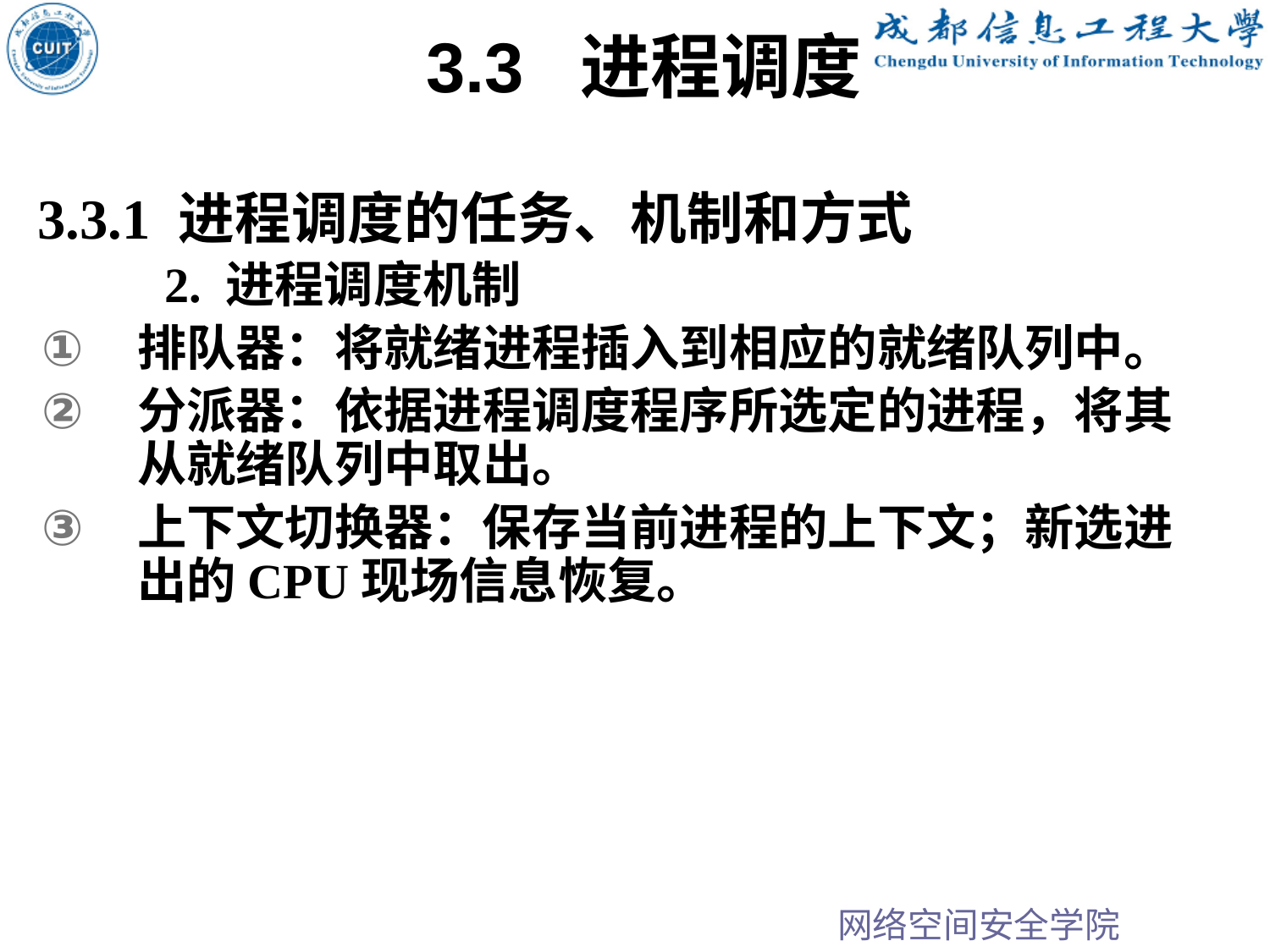

3.3  进程调度
3.3.1 进程调度的任务、机制和方式
2. 进程调度机制
排队器：将就绪进程插入到相应的就绪队列中。
分派器：依据进程调度程序所选定的进程，将其从就绪队列中取出。
上下文切换器：保存当前进程的上下文；新选进出的CPU现场信息恢复。